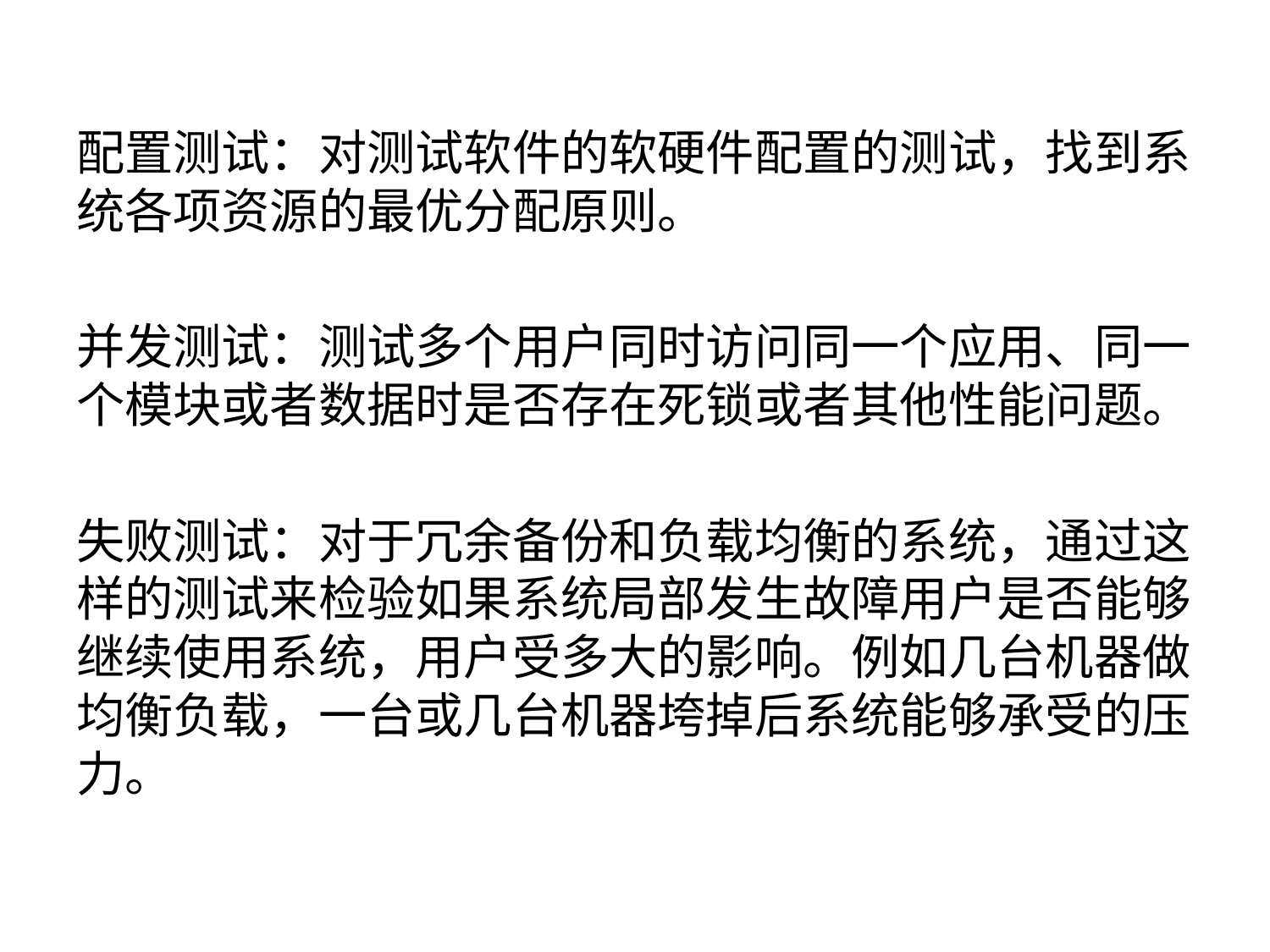

配置测试：对测试软件的软硬件配置的测试，找到系统各项资源的最优分配原则。

并发测试：测试多个用户同时访问同一个应用、同一个模块或者数据时是否存在死锁或者其他性能问题。

失败测试：对于冗余备份和负载均衡的系统，通过这样的测试来检验如果系统局部发生故障用户是否能够继续使用系统，用户受多大的影响。例如几台机器做均衡负载，一台或几台机器垮掉后系统能够承受的压力。